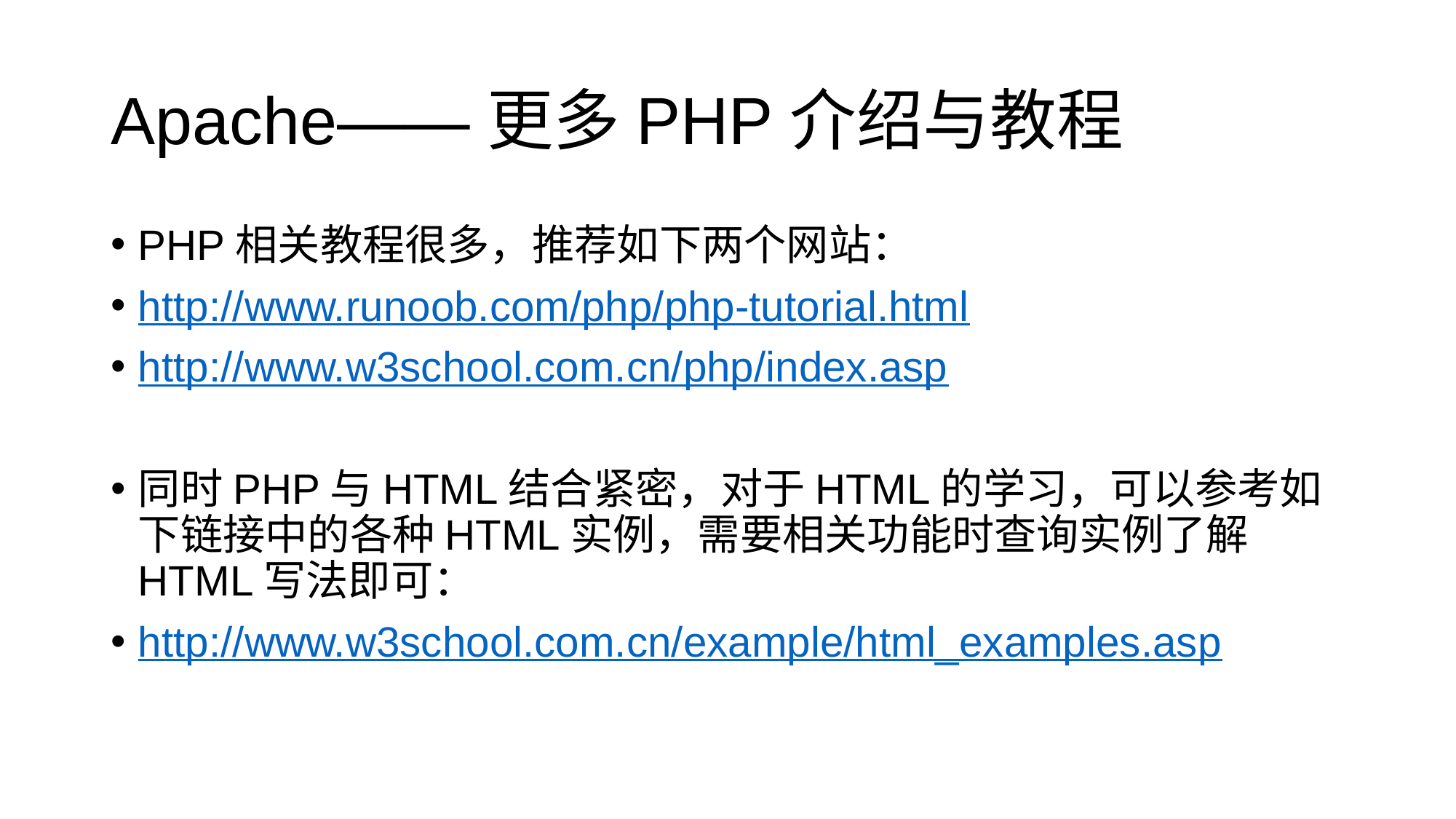

# Apache——更多PHP介绍与教程
PHP相关教程很多，推荐如下两个网站：
http://www.runoob.com/php/php-tutorial.html
http://www.w3school.com.cn/php/index.asp

同时PHP与HTML结合紧密，对于HTML的学习，可以参考如下链接中的各种HTML实例，需要相关功能时查询实例了解HTML写法即可：
http://www.w3school.com.cn/example/html_examples.asp